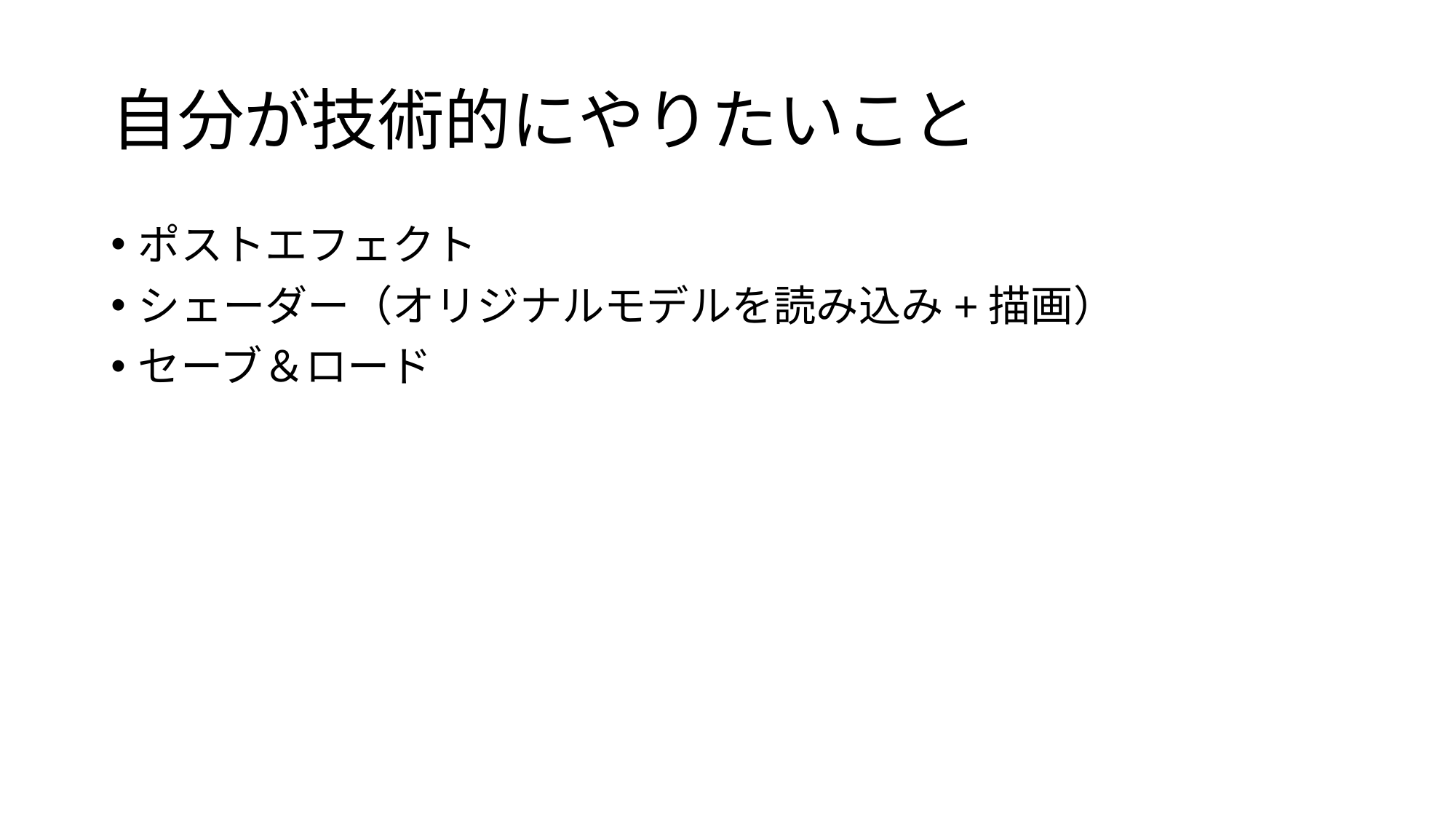

# 自分が技術的にやりたいこと
ポストエフェクト
シェーダー（オリジナルモデルを読み込み+描画）
セーブ＆ロード